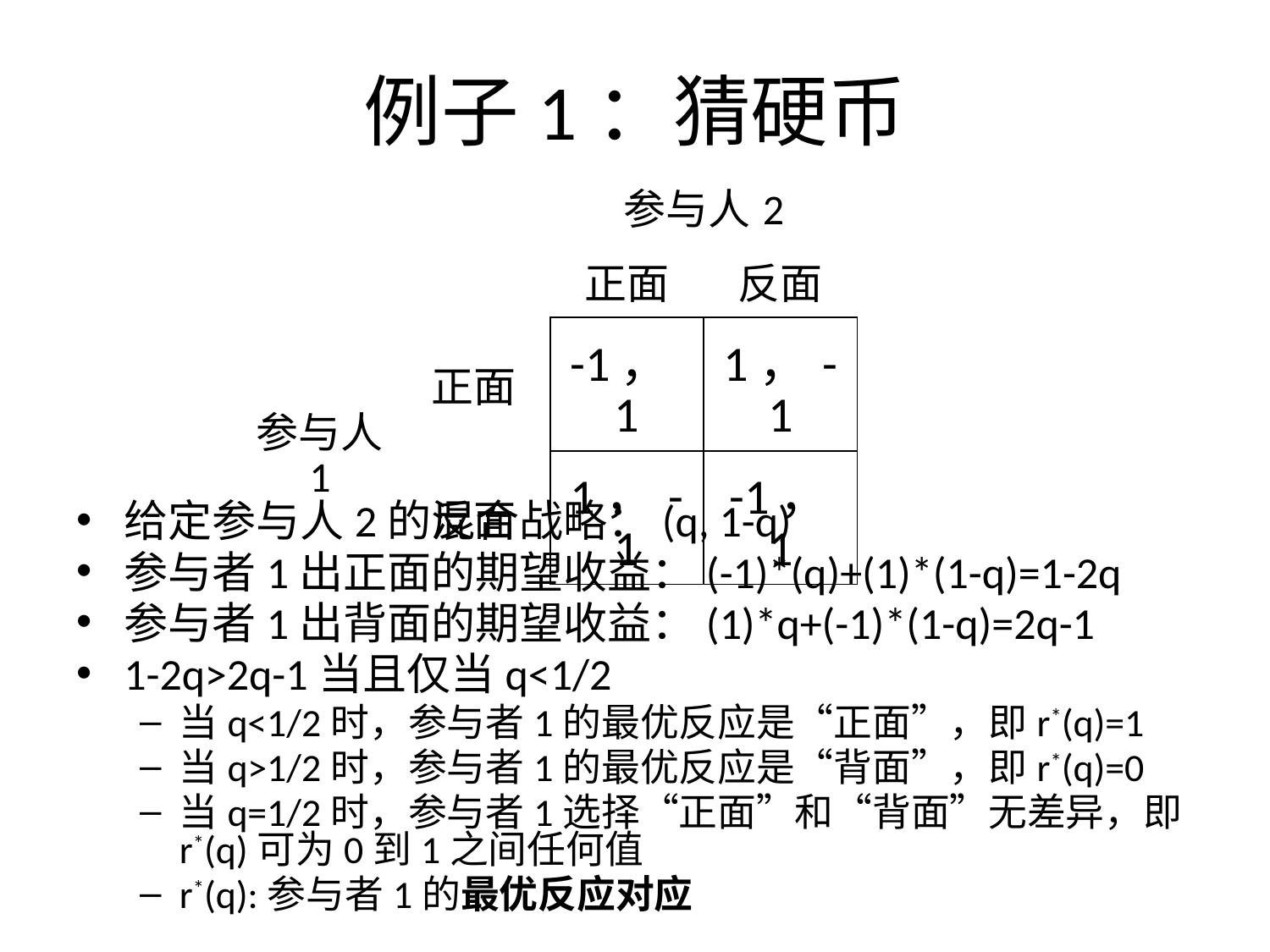

# 例子1：猜硬币
|  |  | 参与人2 |  |
| --- | --- | --- | --- |
|  |  | 正面 | 反面 |
| 参与人1 | 正面 | -1，1 | 1，-1 |
|  | 反面 | 1，-1 | -1，1 |

给定参与人2的混合战略：(q, 1-q)
参与者1出正面的期望收益：(-1)*(q)+(1)*(1-q)=1-2q
参与者1出背面的期望收益：(1)*q+(-1)*(1-q)=2q-1
1-2q>2q-1当且仅当q<1/2
当q<1/2时，参与者1的最优反应是“正面”，即r*(q)=1
当q>1/2时，参与者1的最优反应是“背面”，即r*(q)=0
当q=1/2时，参与者1选择“正面”和“背面”无差异，即r*(q)可为0到1之间任何值
r*(q):参与者1的最优反应对应